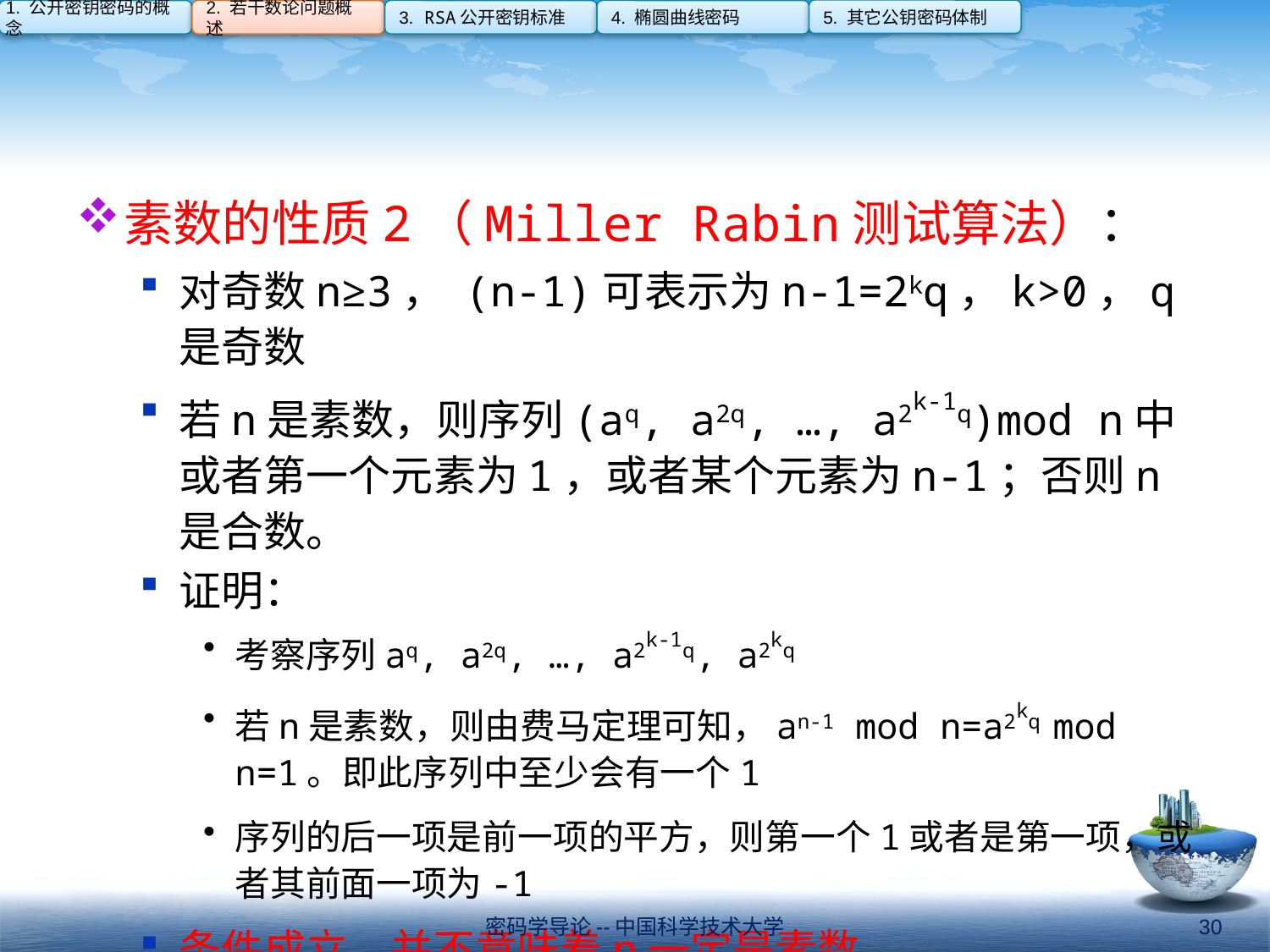

5. 其它公钥密码体制
1. 公开密钥密码的概念
2. 若干数论问题概述
3. RSA公开密钥标准
4. 椭圆曲线密码
#
素数的性质2（Miller Rabin测试算法）：
对奇数n≥3， (n-1)可表示为n-1=2kq，k>0，q是奇数
若n是素数，则序列(aq, a2q, …, a2k-1q)mod n中或者第一个元素为1，或者某个元素为n-1；否则n是合数。
证明：
考察序列aq, a2q, …, a2k-1q, a2kq
若n是素数，则由费马定理可知，an-1 mod n=a2kq mod n=1。即此序列中至少会有一个1
序列的后一项是前一项的平方，则第一个1或者是第一项，或者其前面一项为-1
条件成立，并不意味着n一定是素数。
密码学导论--中国科学技术大学
30